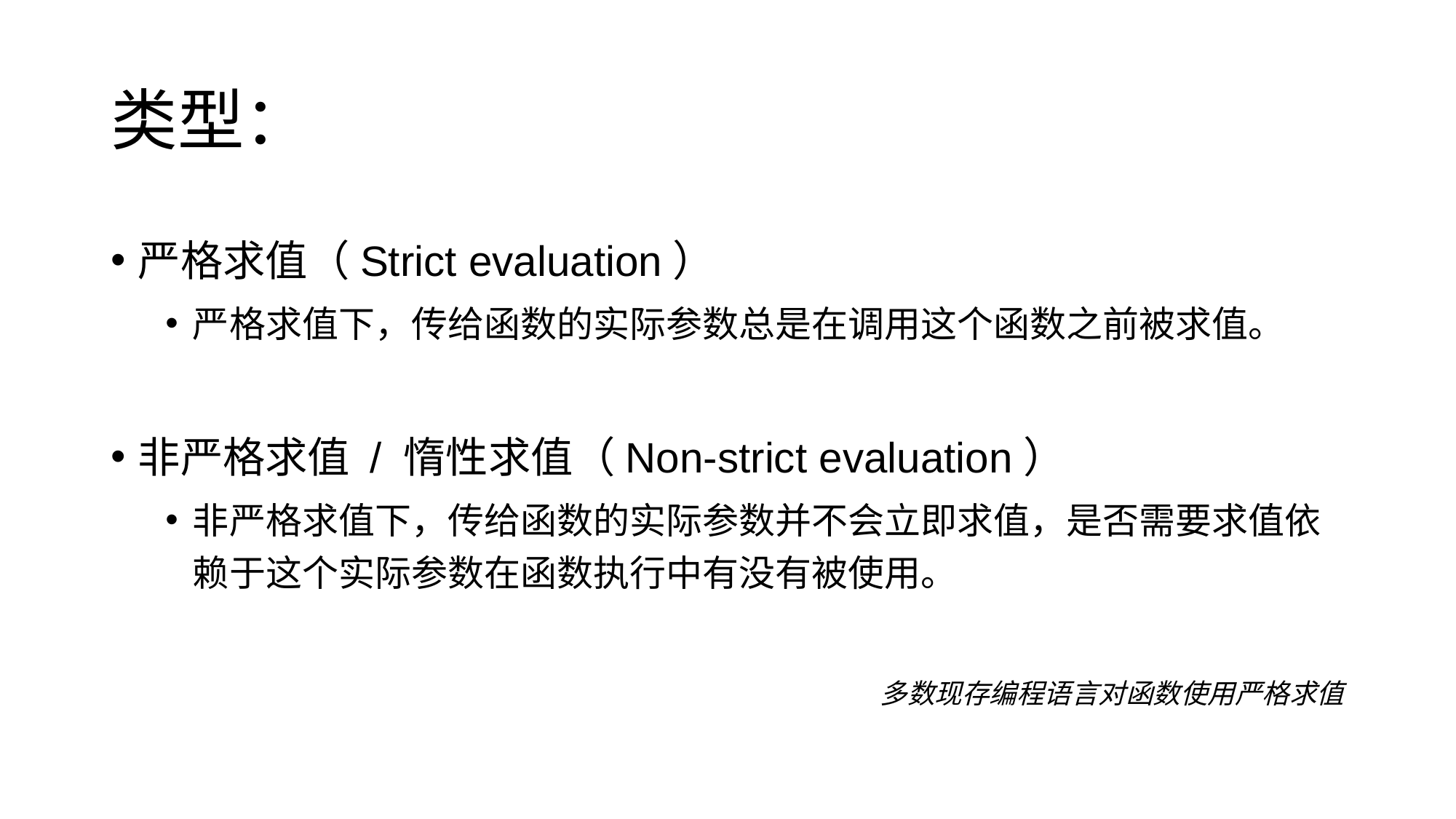

# 类型：
严格求值（Strict evaluation）
严格求值下，传给函数的实际参数总是在调用这个函数之前被求值。

非严格求值 / 惰性求值（Non-strict evaluation）
非严格求值下，传给函数的实际参数并不会立即求值，是否需要求值依赖于这个实际参数在函数执行中有没有被使用。

多数现存编程语言对函数使用严格求值